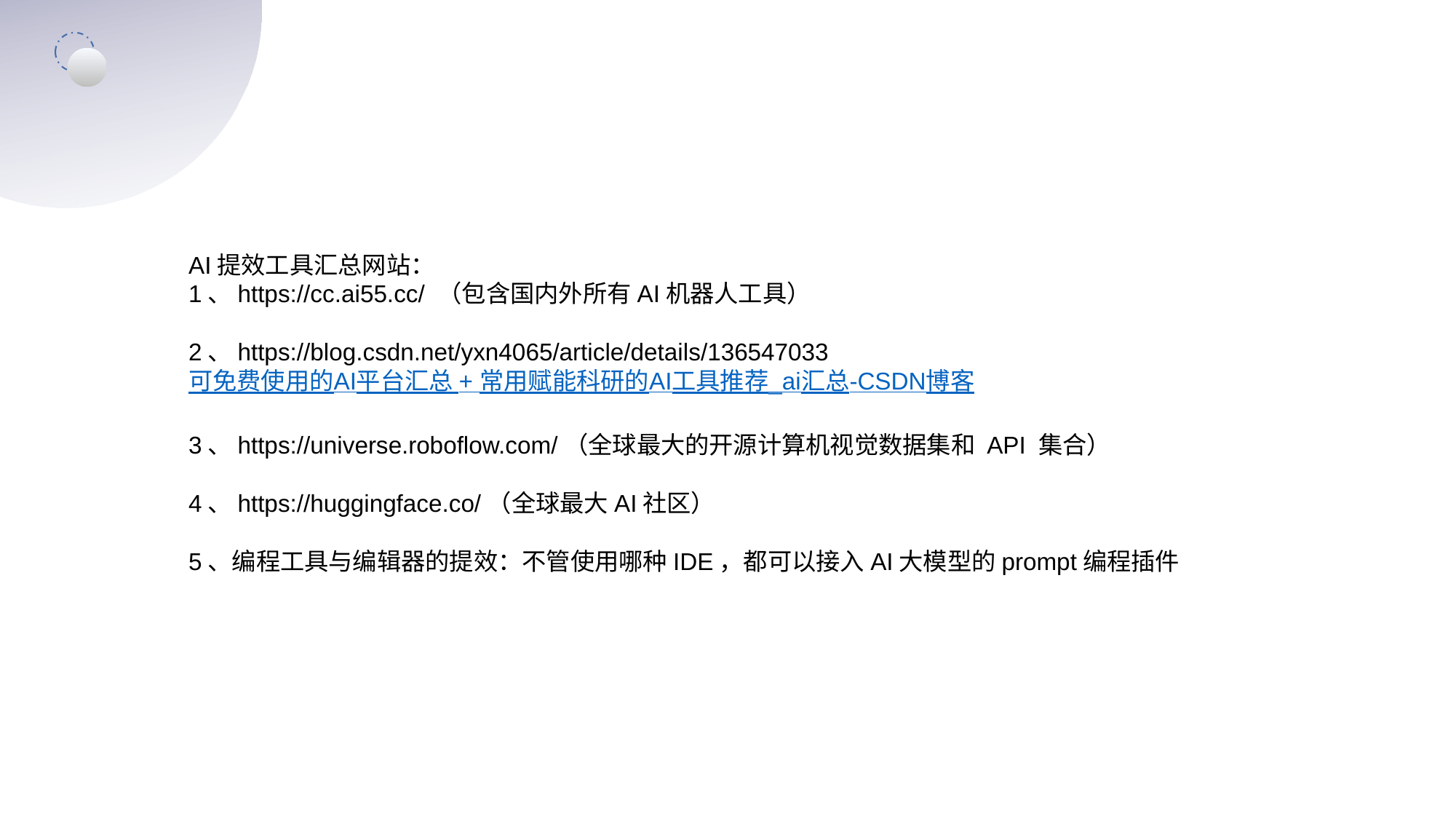

AI提效工具汇总网站：
1、https://cc.ai55.cc/ （包含国内外所有AI机器人工具）

2、https://blog.csdn.net/yxn4065/article/details/136547033
可免费使用的AI平台汇总 + 常用赋能科研的AI工具推荐_ai汇总-CSDN博客

3、https://universe.roboflow.com/（全球最大的开源计算机视觉数据集和 API 集合）

4、https://huggingface.co/（全球最大AI社区）

5、编程工具与编辑器的提效：不管使用哪种IDE，都可以接入AI大模型的prompt编程插件